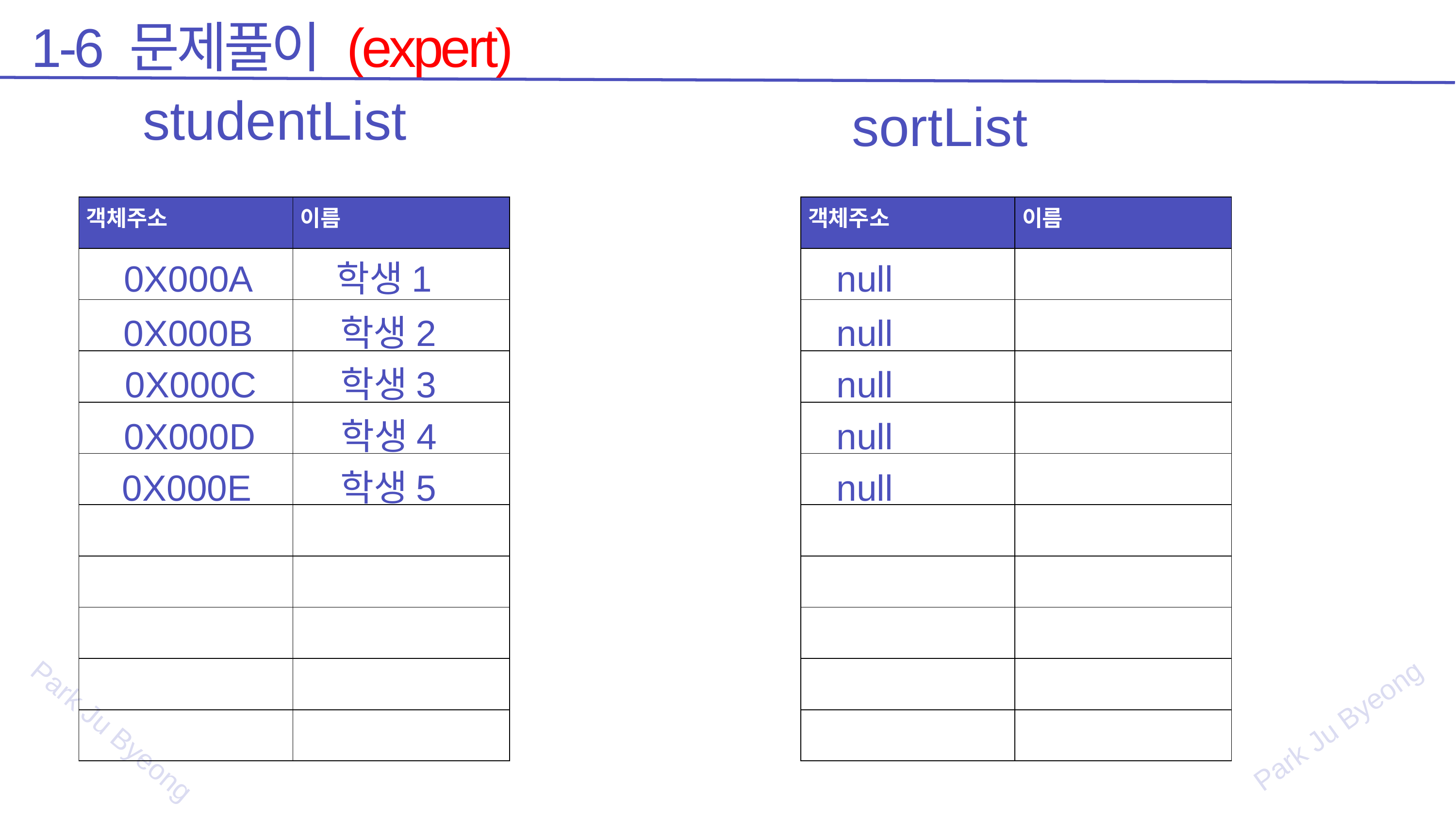

1-6 문제풀이 (expert)
studentList
sortList
| 객체주소 | 이름 |
| --- | --- |
|  |  |
|  |  |
|  |  |
|  |  |
|  |  |
|  |  |
|  |  |
|  |  |
|  |  |
|  |  |
| 객체주소 | 이름 |
| --- | --- |
|  |  |
|  |  |
|  |  |
|  |  |
|  |  |
|  |  |
|  |  |
|  |  |
|  |  |
|  |  |
0X000A
학생1
null
0X000B
학생2
null
0X000C
학생3
null
0X000D
학생4
null
0X000E
학생5
null